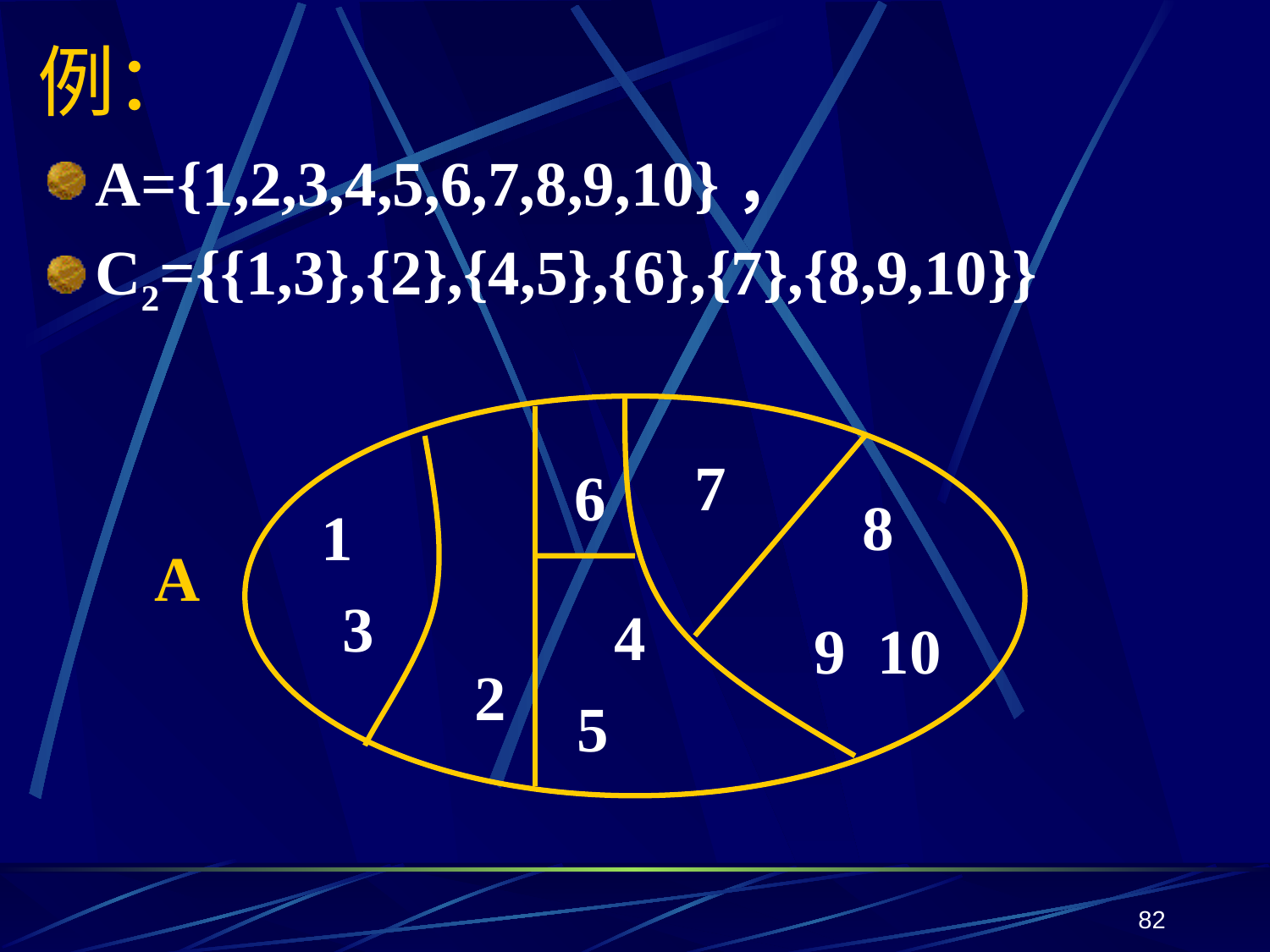

# 例：
A={1,2,3,4,5,6,7,8,9,10}，
C2={{1,3},{2},{4,5},{6},{7},{8,9,10}}

7

6

   8
9  10
1      3
A

4 5
2
82